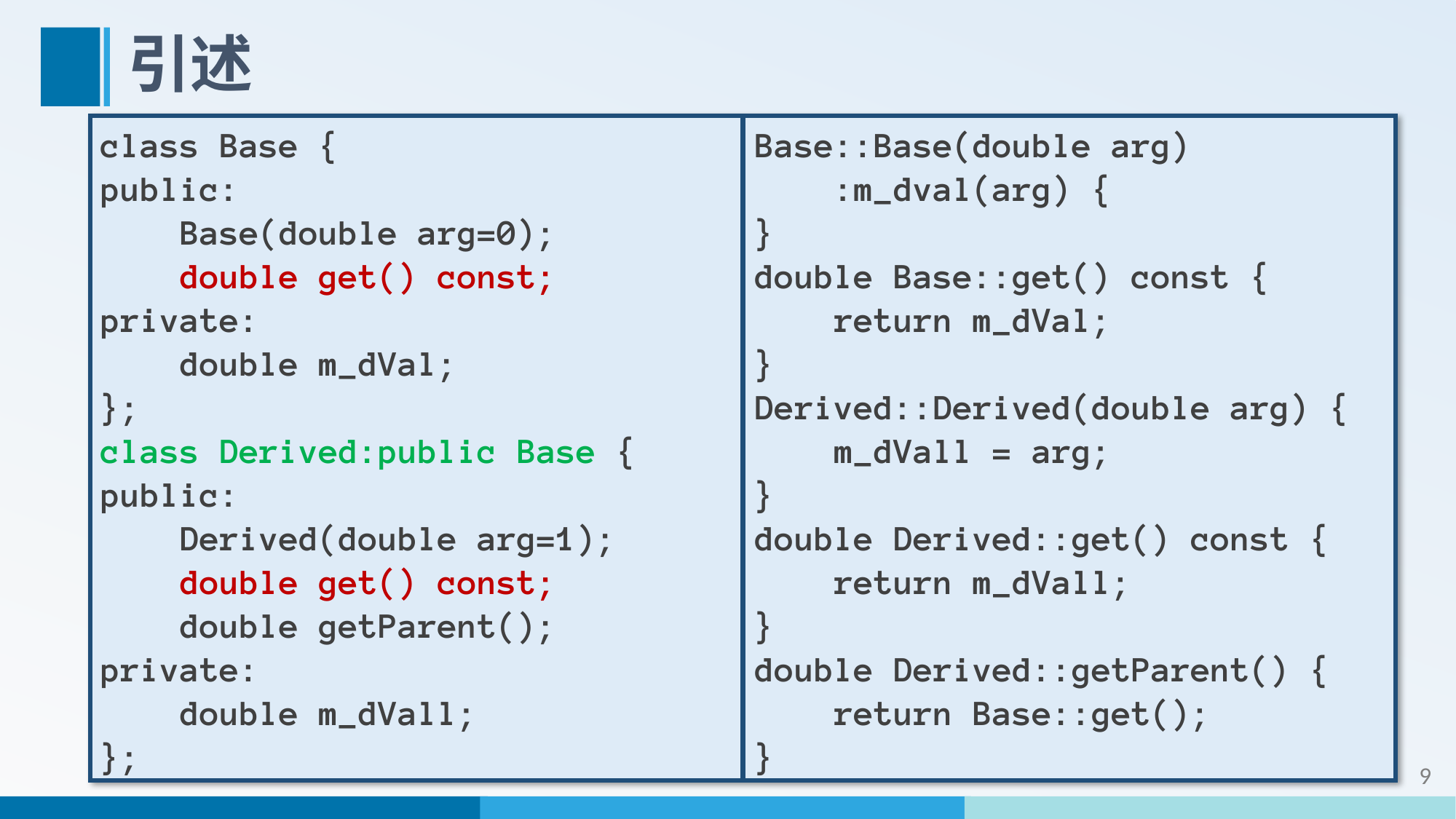

# 引述
class Base {
public:
    Base(double arg=0);
    double get() const;
private:
    double m_dVal;
};
class Derived:public Base {
public:
    Derived(double arg=1);
    double get() const;
    double getParent();
private:
    double m_dVall;
};

Base::Base(double arg)
    :m_dval(arg) {
}
double Base::get() const {
    return m_dVal;
}
Derived::Derived(double arg) {
    m_dVall = arg;
}
double Derived::get() const {
    return m_dVall;
}
double Derived::getParent() {
    return Base::get();
}